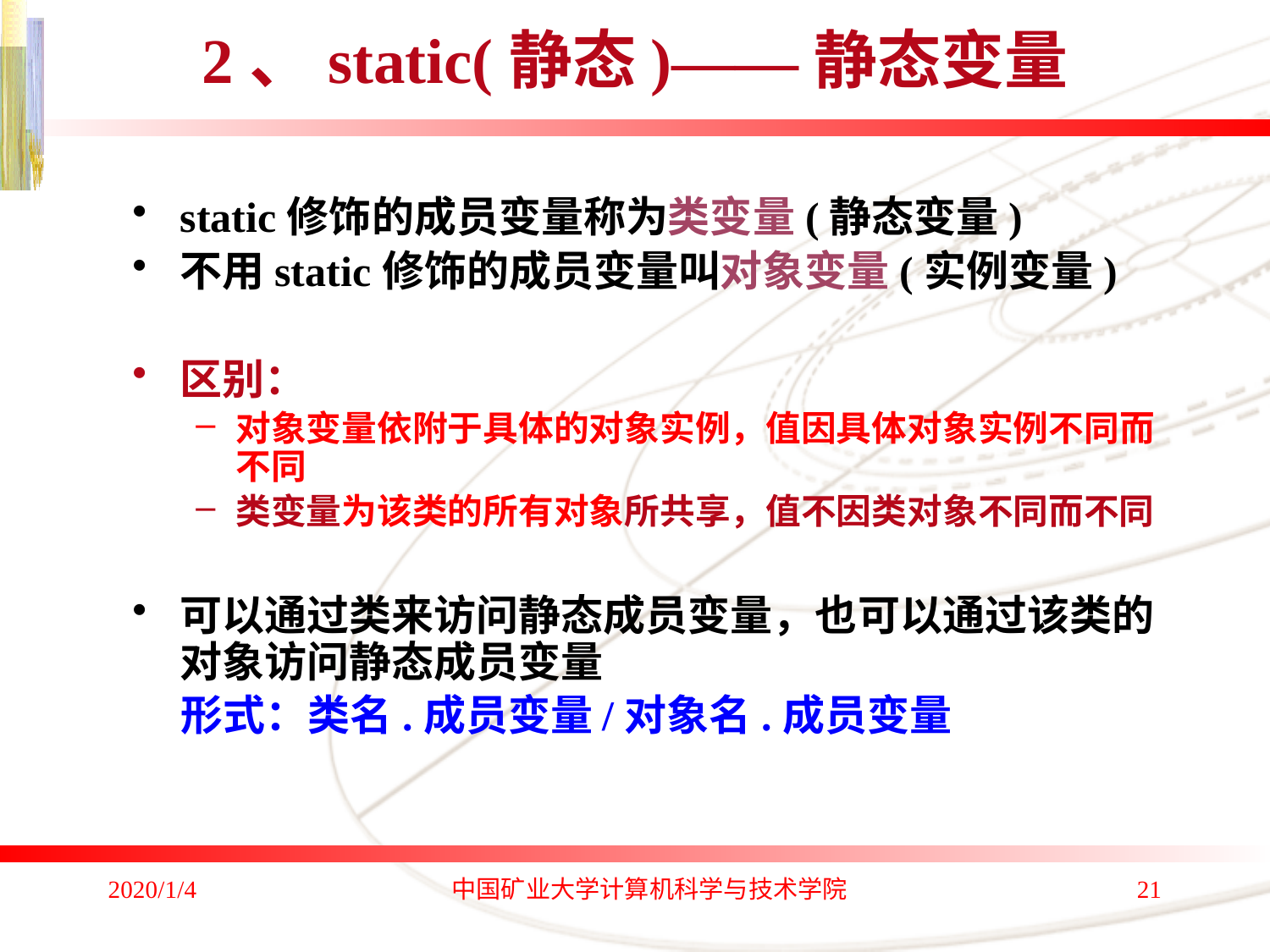

# 2、static(静态)——静态变量
static修饰的成员变量称为类变量(静态变量)
不用static修饰的成员变量叫对象变量(实例变量)

区别：
对象变量依附于具体的对象实例，值因具体对象实例不同而不同
类变量为该类的所有对象所共享，值不因类对象不同而不同

可以通过类来访问静态成员变量，也可以通过该类的对象访问静态成员变量
    形式：类名.成员变量/对象名.成员变量

2020/1/4
中国矿业大学计算机科学与技术学院
21